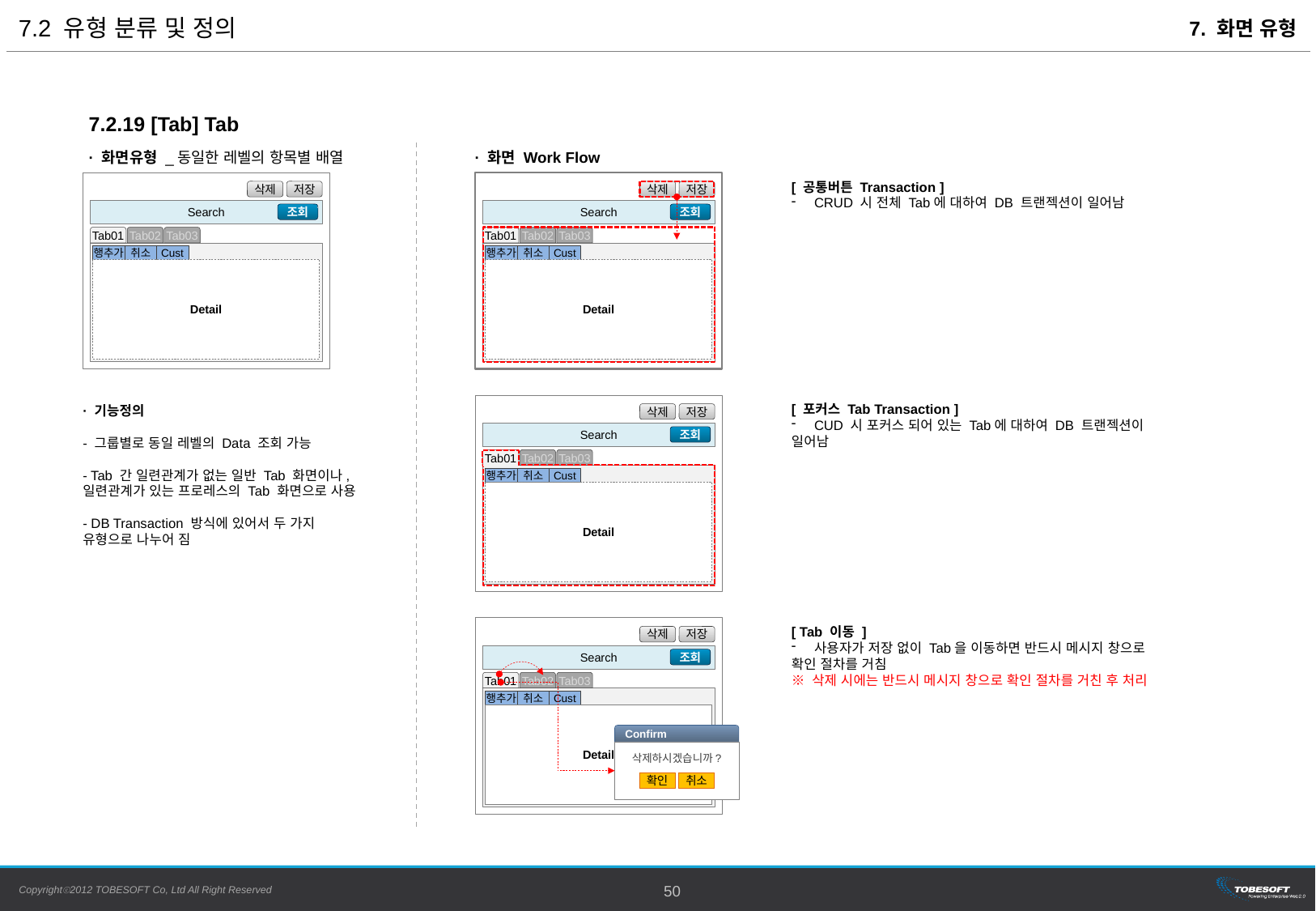

7.2 유형 분류 및 정의
7. 화면 유형
7.2.19 [Tab] Tab
· 화면유형 _동일한 레벨의 항목별 배열
· 화면 Work Flow

삭제
저장
Search
조회
Tab01
Tab02
Tab03

행추가
취소
Cust
Detail
Detail

삭제

저장
Search
조회
Tab01

Tab02
Tab03

행추가
취소
Cust
Detail
Detail
[ 공통버튼 Transaction ]
CRUD 시 전체 Tab에 대하여 DB 트랜젝션이 일어남

삭제
저장
Search
조회
Tab01
Tab02
Tab03

행추가
취소
Cust
Detail
Detail

[ 포커스 Tab Transaction ]
CUD 시 포커스 되어 있는 Tab에 대하여 DB 트랜젝션이
일어남
· 기능정의

- 그룹별로 동일 레벨의 Data 조회 가능

- Tab 간 일련관계가 없는 일반 Tab 화면이나,
일련관계가 있는 프로레스의 Tab 화면으로 사용

- DB Transaction 방식에 있어서 두 가지
유형으로 나누어 짐

삭제
저장
Search
조회
Tab01
Tab02
Tab03

행추가
취소
Cust
Detail
Detail

Confirm
삭제하시겠습니까?
확인
취소
[ Tab 이동 ]
사용자가 저장 없이 Tab을 이동하면 반드시 메시지 창으로
확인 절차를 거침
※ 삭제 시에는 반드시 메시지 창으로 확인 절차를 거친 후 처리